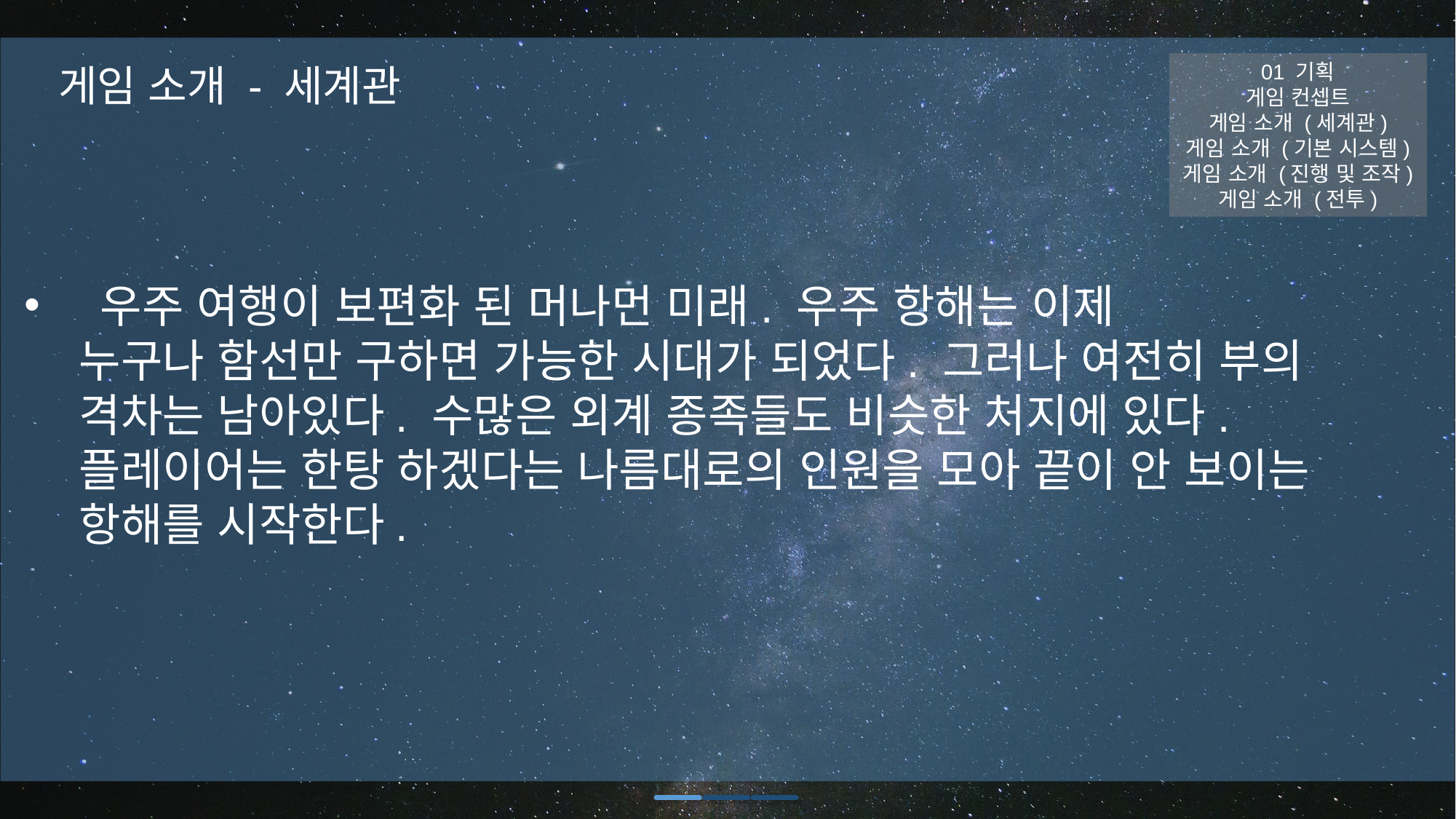

게임 소개 - 세계관
01 기획
게임 컨셉트
게임 소개 (세계관)
게임 소개 (기본 시스템)
게임 소개 (진행 및 조작)
게임 소개 (전투)

 우주 여행이 보편화 된 머나먼 미래. 우주 항해는 이제
누구나 함선만 구하면 가능한 시대가 되었다. 그러나 여전히 부의 격차는 남아있다. 수많은 외계 종족들도 비슷한 처지에 있다. 플레이어는 한탕 하겠다는 나름대로의 인원을 모아 끝이 안 보이는 항해를 시작한다.